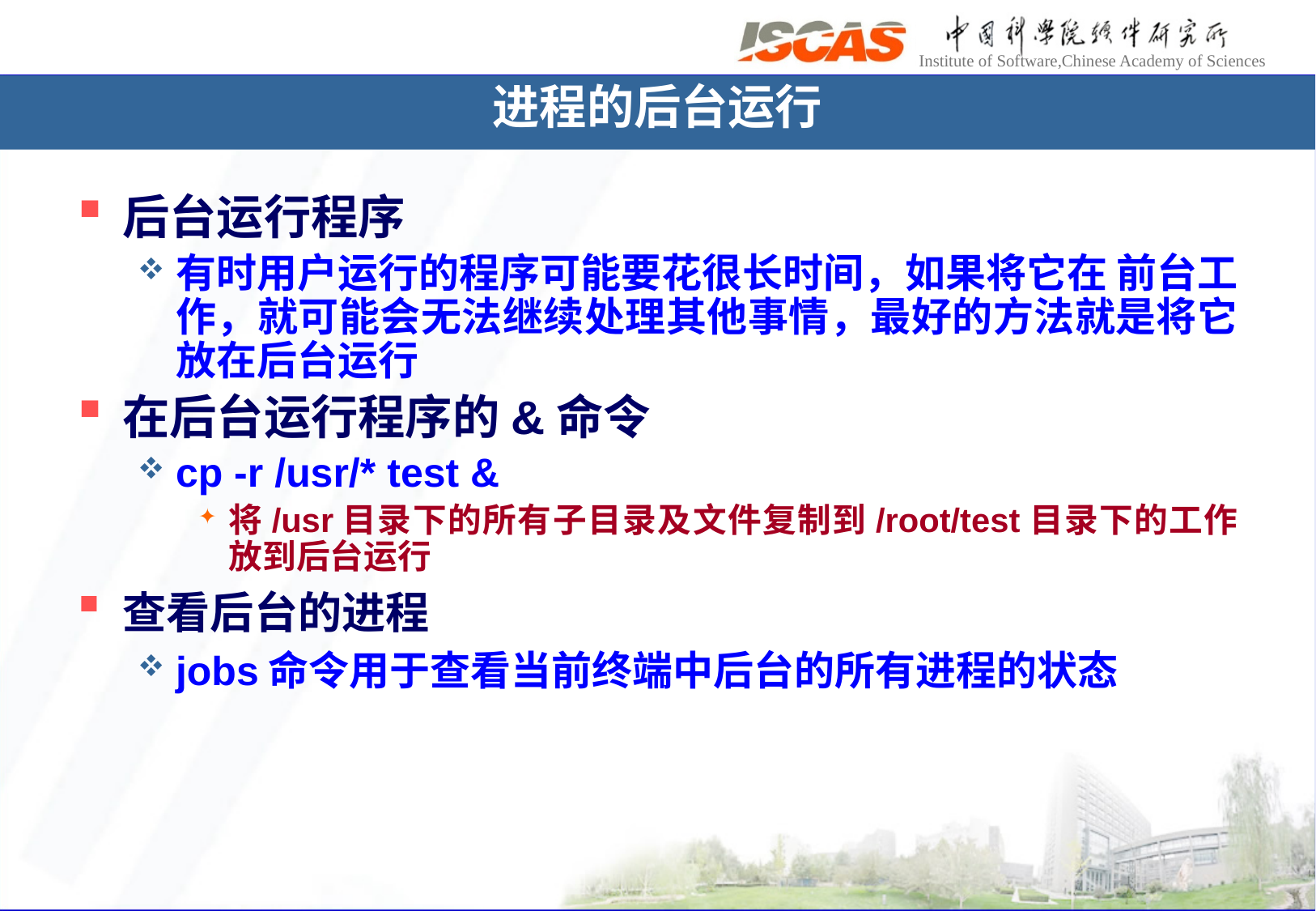

# 进程的后台运行
后台运行程序
有时用户运行的程序可能要花很长时间，如果将它在 前台工作，就可能会无法继续处理其他事情，最好的方法就是将它放在后台运行
在后台运行程序的&命令
cp -r /usr/* test &
将/usr目录下的所有子目录及文件复制到/root/test目录下的工作放到后台运行
查看后台的进程
jobs命令用于查看当前终端中后台的所有进程的状态